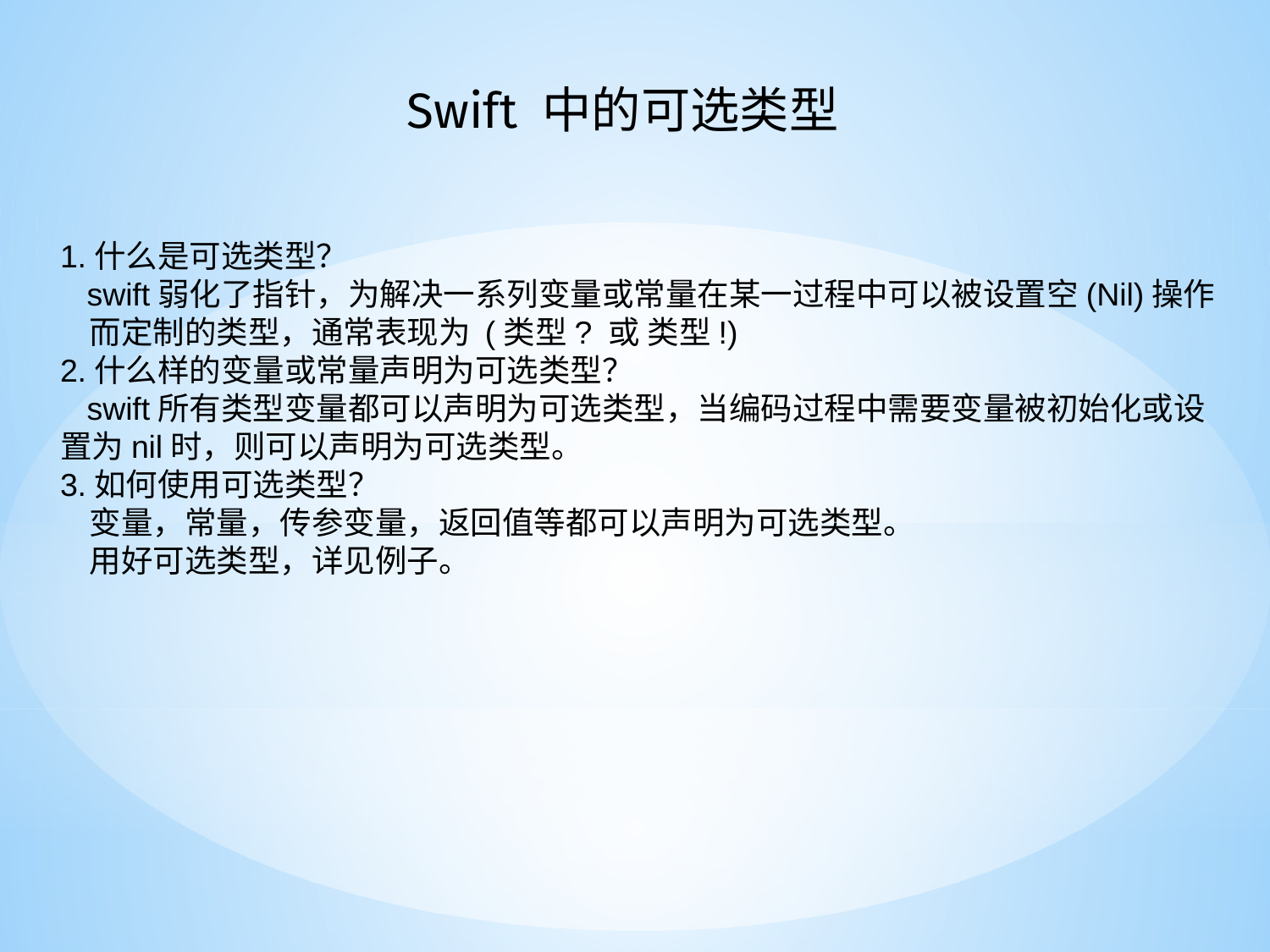

Swift 中的可选类型
1.什么是可选类型？
   swift弱化了指针，为解决一系列变量或常量在某一过程中可以被设置空(Nil)操作
   而定制的类型，通常表现为 (类型? 或 类型!)
2.什么样的变量或常量声明为可选类型？
   swift所有类型变量都可以声明为可选类型，当编码过程中需要变量被初始化或设
置为nil时，则可以声明为可选类型。
3.如何使用可选类型？
   变量，常量，传参变量，返回值等都可以声明为可选类型。
   用好可选类型，详见例子。